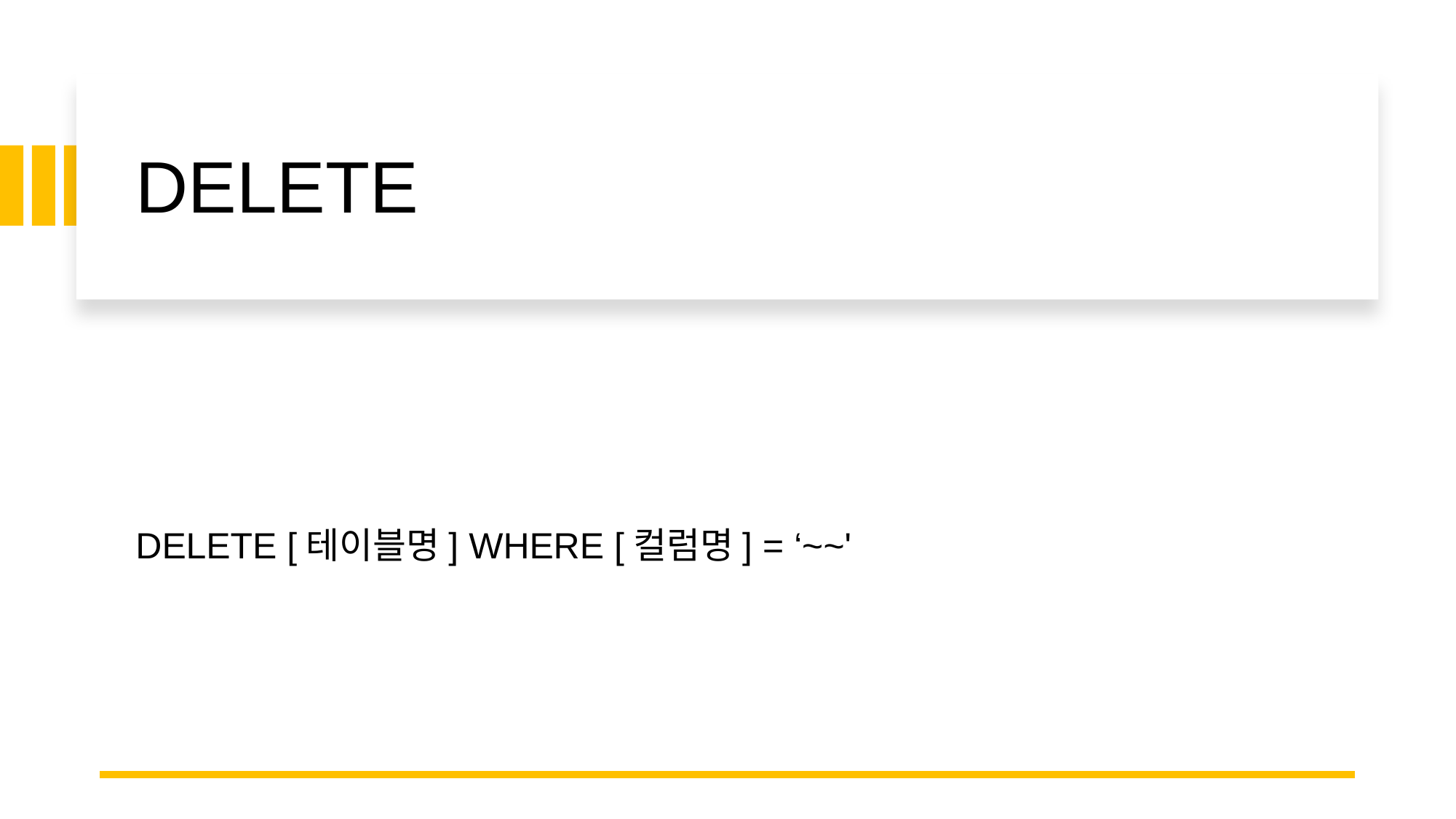

# DELETE

DELETE [테이블명] WHERE [컬럼명] = ‘~~'